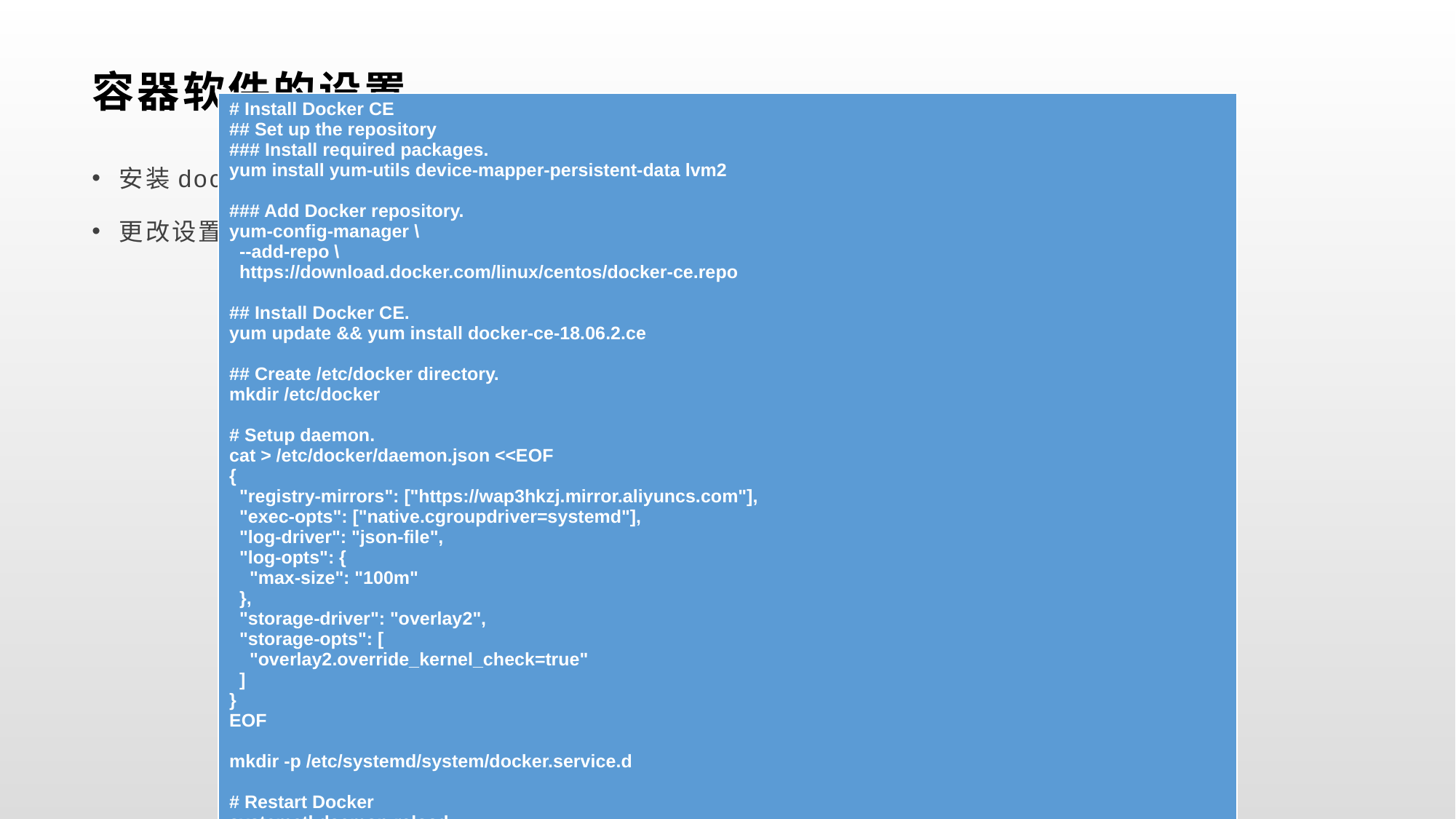

# 容器软件的设置
| # Install Docker CE ## Set up the repository ### Install required packages. yum install yum-utils device-mapper-persistent-data lvm2 ### Add Docker repository. yum-config-manager \ --add-repo \ https://download.docker.com/linux/centos/docker-ce.repo ## Install Docker CE. yum update && yum install docker-ce-18.06.2.ce ## Create /etc/docker directory. mkdir /etc/docker # Setup daemon. cat > /etc/docker/daemon.json <<EOF { "registry-mirrors": ["https://wap3hkzj.mirror.aliyuncs.com"], "exec-opts": ["native.cgroupdriver=systemd"], "log-driver": "json-file", "log-opts": { "max-size": "100m" }, "storage-driver": "overlay2", "storage-opts": [ "overlay2.override\_kernel\_check=true" ] } EOF mkdir -p /etc/systemd/system/docker.service.d # Restart Docker systemctl daemon-reload systemctl restart docker |
| --- |
安装docker ce
更改设置，使容器运行时和kubelet systemd用作cgroup驱动程序，从而使系统稳定